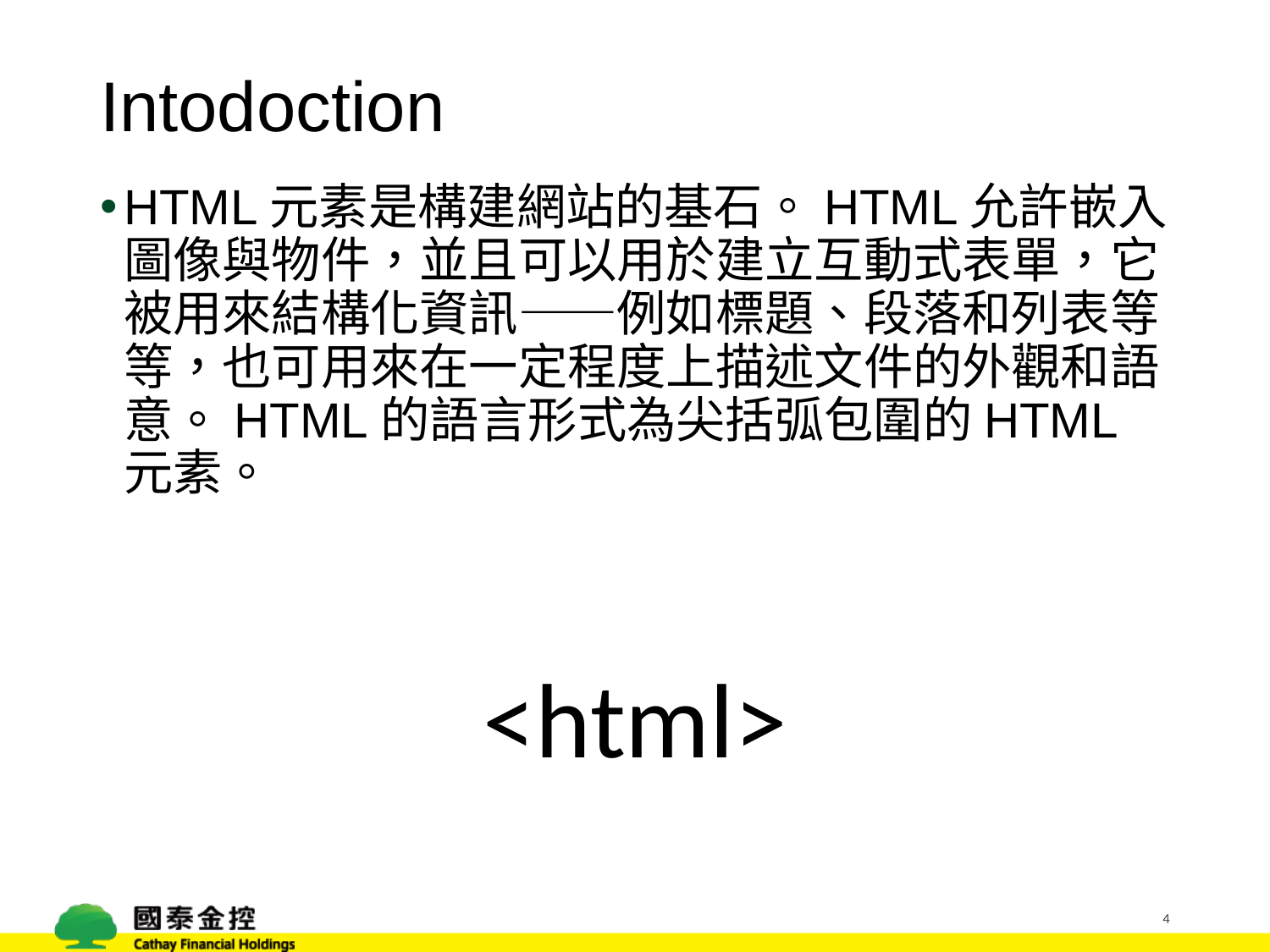

# Intodoction
HTML元素是構建網站的基石。HTML允許嵌入圖像與物件，並且可以用於建立互動式表單，它被用來結構化資訊——例如標題、段落和列表等等，也可用來在一定程度上描述文件的外觀和語意。HTML的語言形式為尖括弧包圍的HTML元素。
<html>